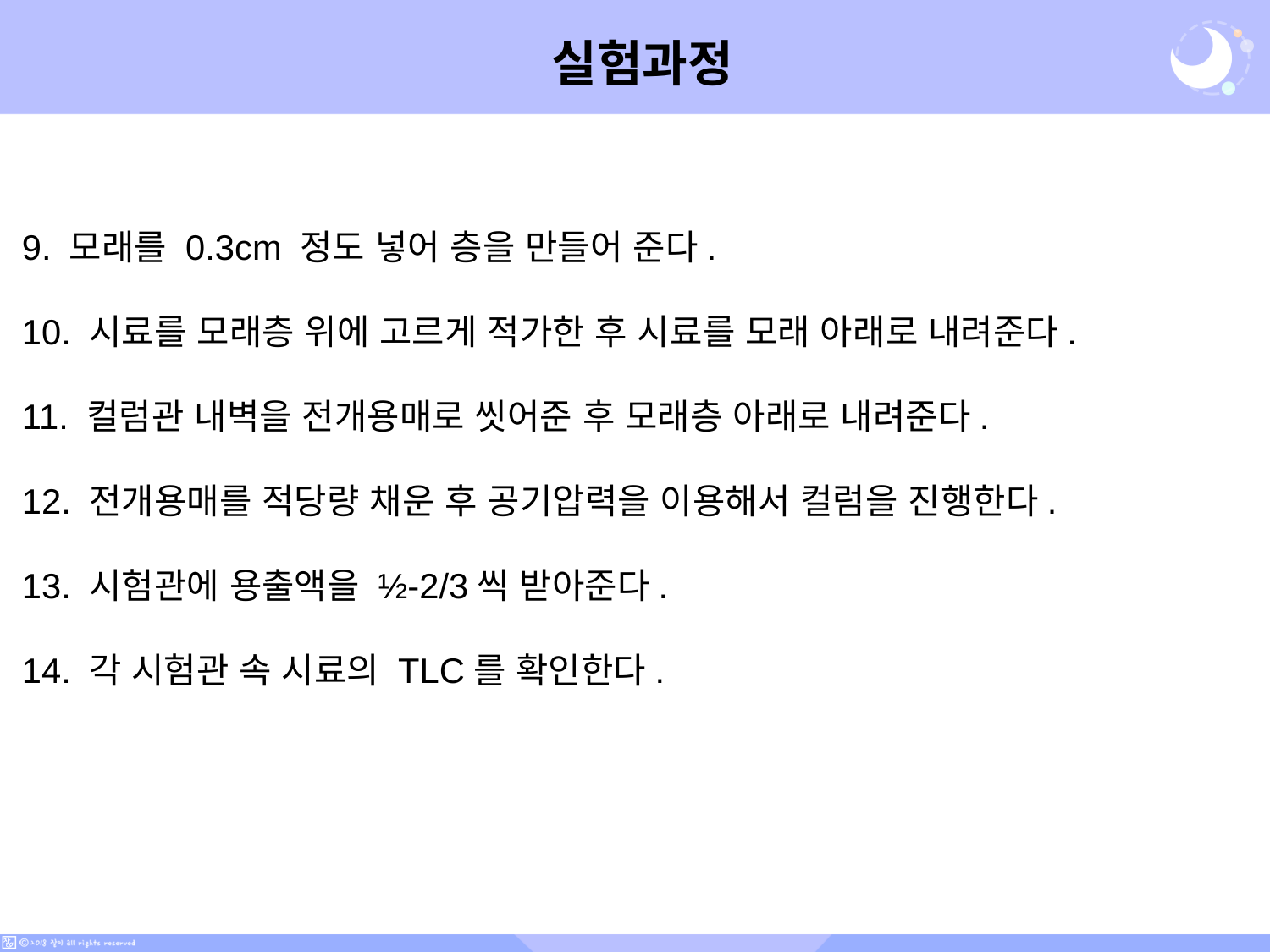

실험과정
 9. 모래를 0.3cm 정도 넣어 층을 만들어 준다.
 10. 시료를 모래층 위에 고르게 적가한 후 시료를 모래 아래로 내려준다.
 11. 컬럼관 내벽을 전개용매로 씻어준 후 모래층 아래로 내려준다.
 12. 전개용매를 적당량 채운 후 공기압력을 이용해서 컬럼을 진행한다.
 13. 시험관에 용출액을 ½-2/3씩 받아준다.
 14. 각 시험관 속 시료의 TLC를 확인한다.